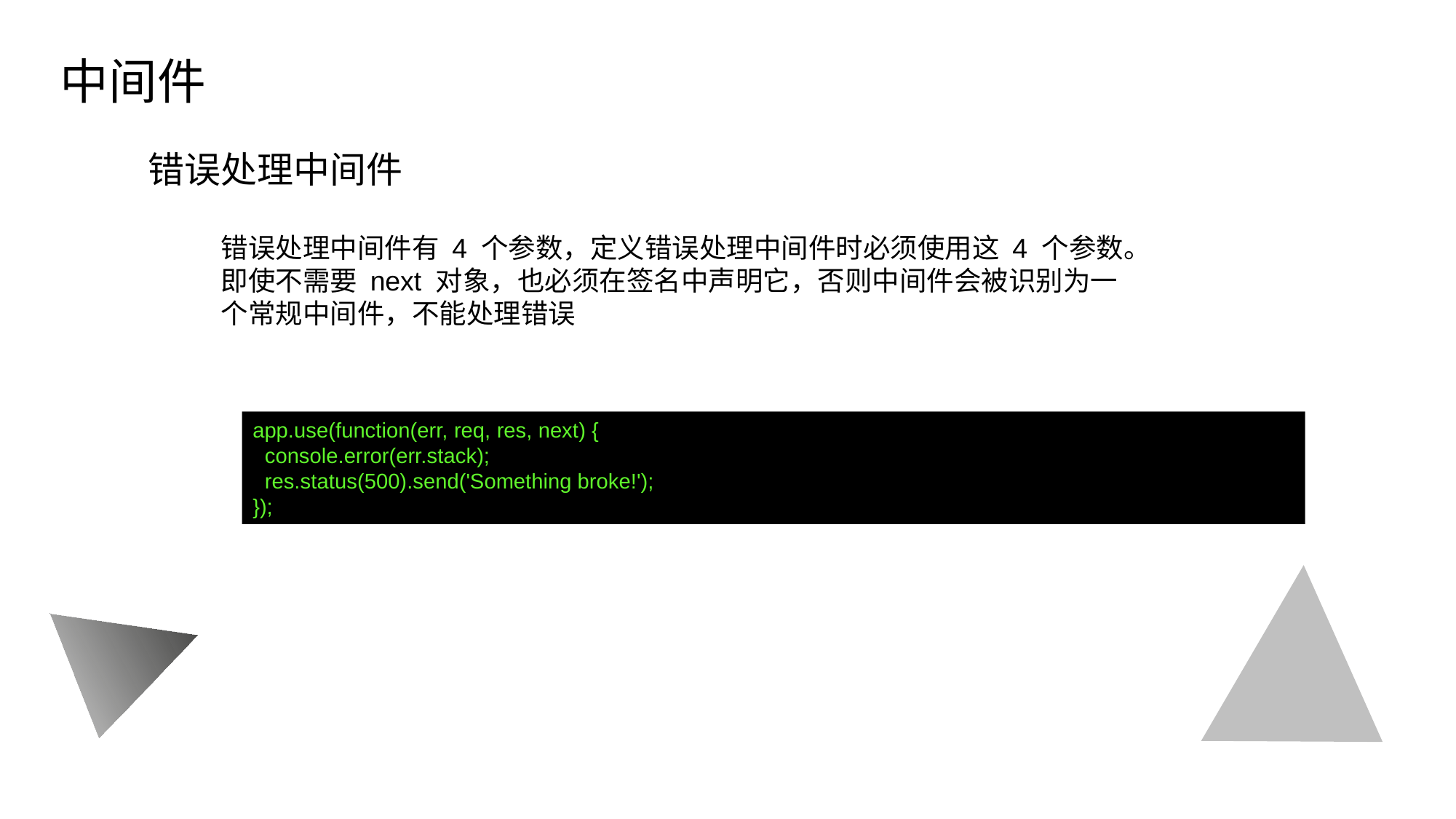

# 目录 CONTENTS
中间件
错误处理中间件
错误处理中间件有 4 个参数，定义错误处理中间件时必须使用这 4 个参数。
即使不需要 next 对象，也必须在签名中声明它，否则中间件会被识别为一
个常规中间件，不能处理错误
公司介绍
COMPANY PROFILE
我们坚持以客户为中心，快速响应客户需求，持续为客户创造长期价值进而成就客户
市场分析
MARKET ANALYSIS
我们坚持以客户为中心，快速响应客户需求，持续为客户创造长期价值进而成就客户
app.use(function(err, req, res, next) {
  console.error(err.stack);
  res.status(500).send('Something broke!');
});
产品服务
PRODUCT SERVICE
我们坚持以客户为中心，快速响应客户需求，持续为客户创造长期价值进而成就客户
财务分析
FINANCIAL ANALYSIS
我们坚持以客户为中心，快速响应客户需求，持续为客户创造长期价值进而成就客户

13